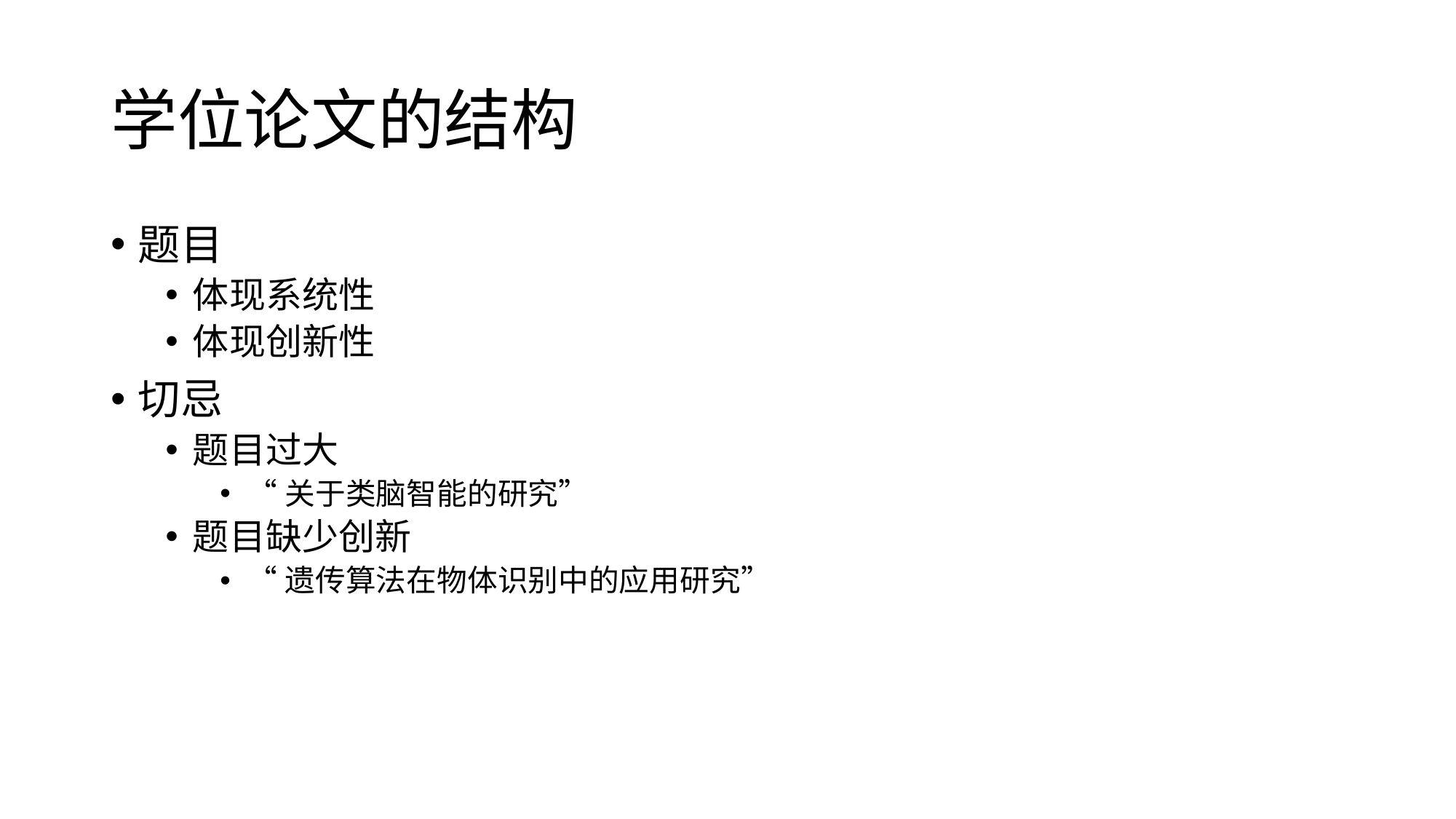

# 学位论文的结构
题目
体现系统性
体现创新性
切忌
题目过大
“关于类脑智能的研究”
题目缺少创新
“遗传算法在物体识别中的应用研究”